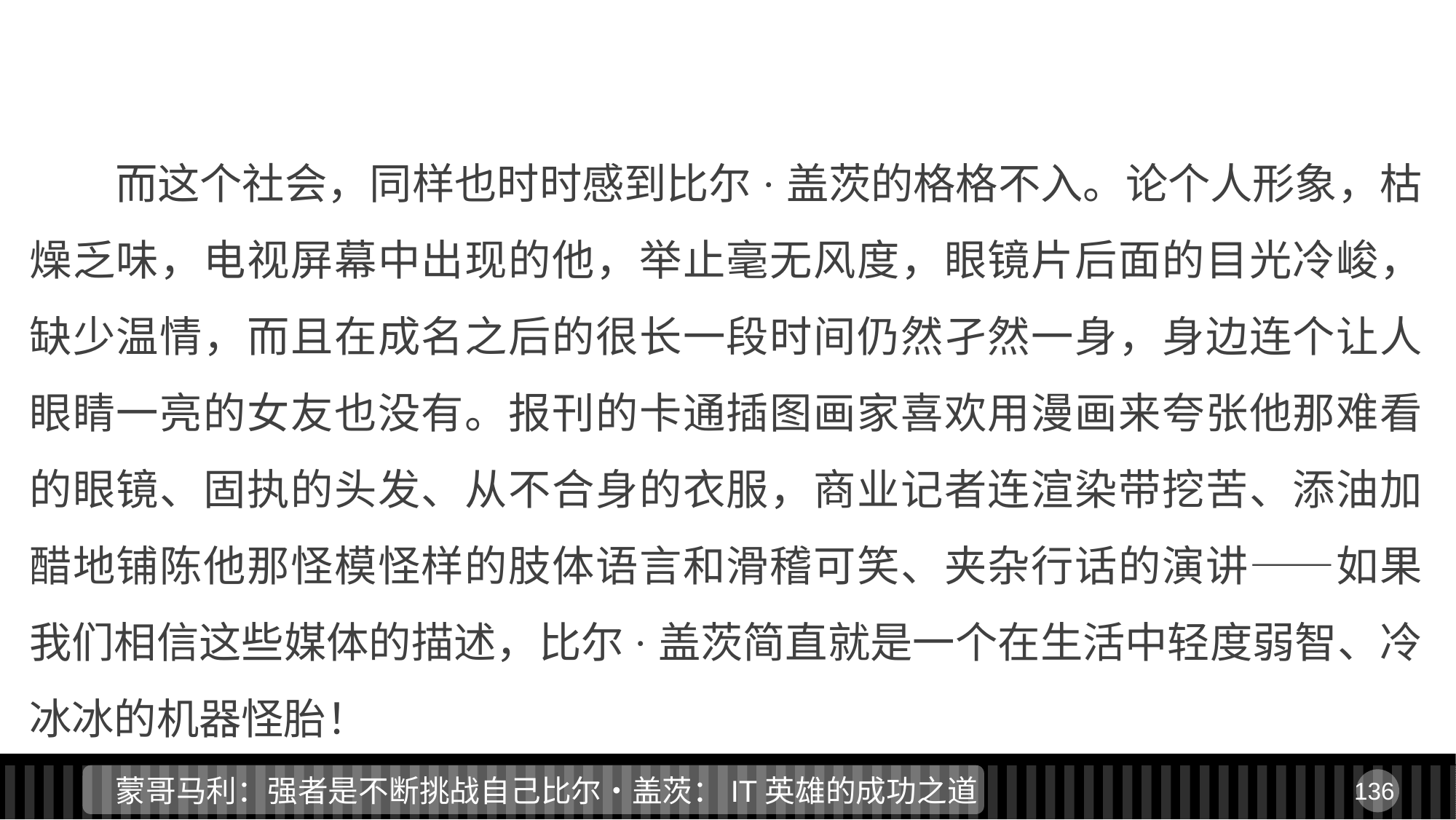

而这个社会，同样也时时感到比尔·盖茨的格格不入。论个人形象，枯燥乏味，电视屏幕中出现的他，举止毫无风度，眼镜片后面的目光冷峻，缺少温情，而且在成名之后的很长一段时间仍然孑然一身，身边连个让人眼睛一亮的女友也没有。报刊的卡通插图画家喜欢用漫画来夸张他那难看的眼镜、固执的头发、从不合身的衣服，商业记者连渲染带挖苦、添油加醋地铺陈他那怪模怪样的肢体语言和滑稽可笑、夹杂行话的演讲——如果我们相信这些媒体的描述，比尔·盖茨简直就是一个在生活中轻度弱智、冷冰冰的机器怪胎！